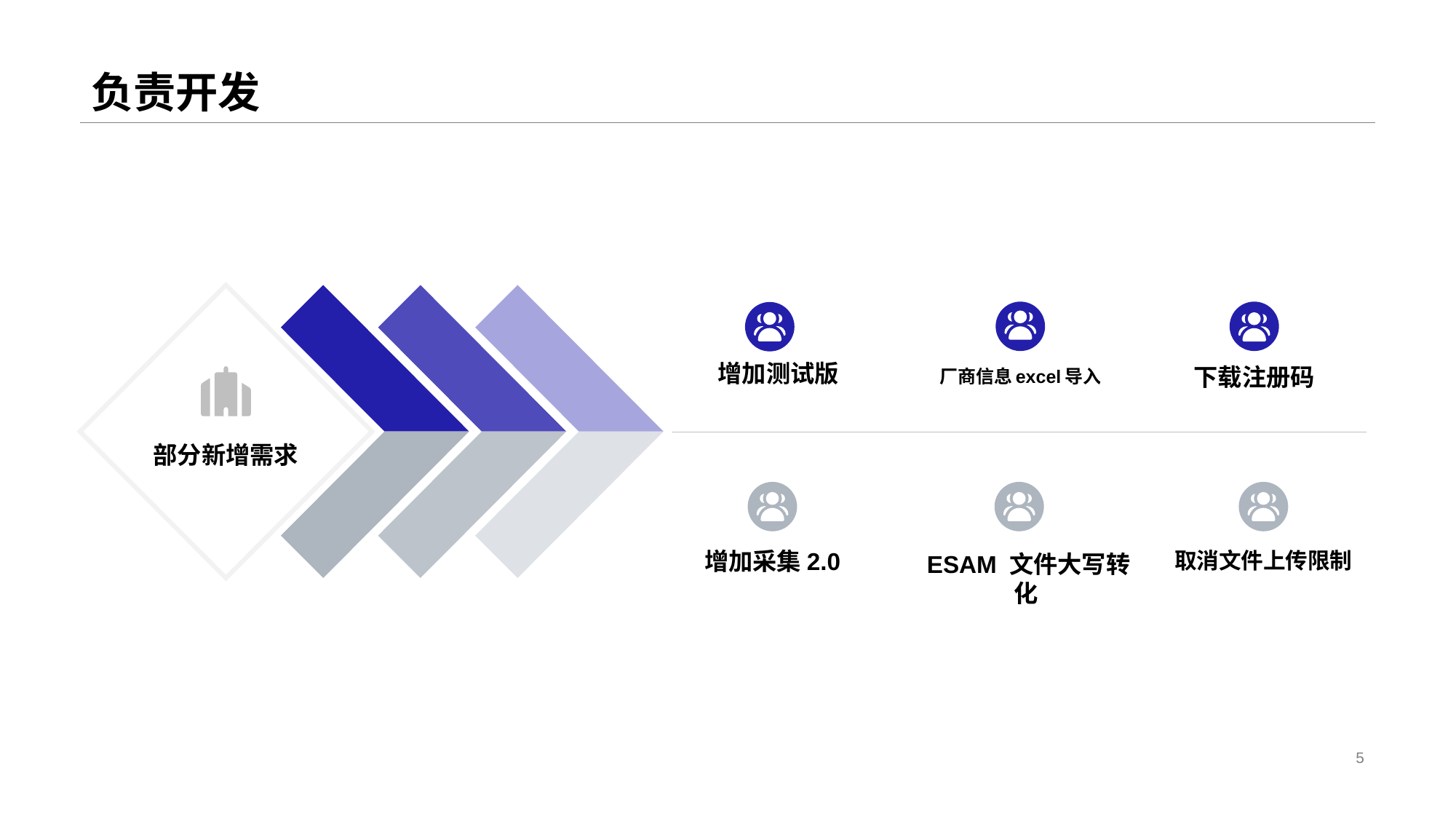

# 负责开发

部分新增需求

增加测试版
下载注册码
厂商信息excel导入

增加采集2.0
取消文件上传限制
ESAM 文件大写转化

5